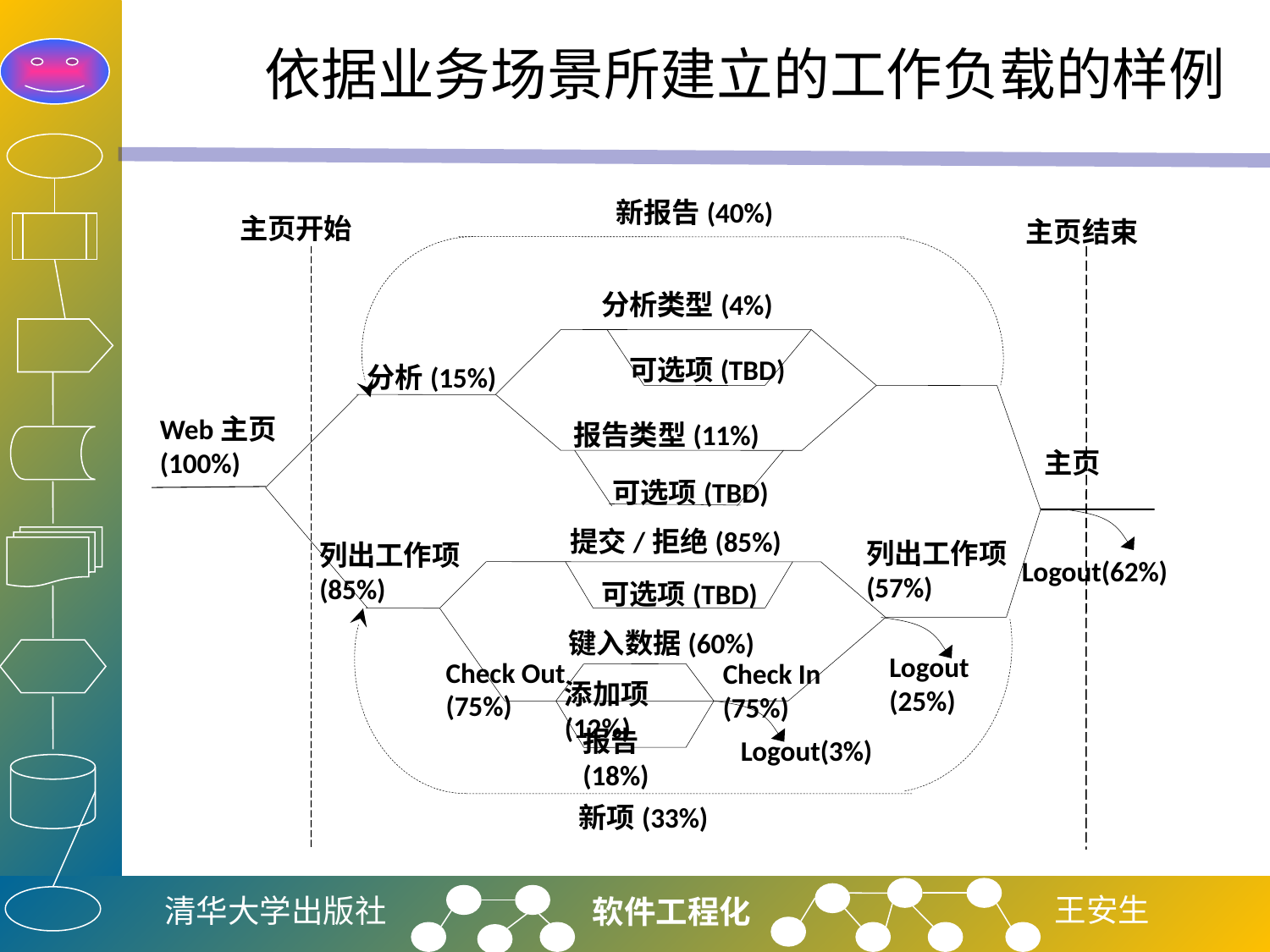

# 依据业务场景所建立的工作负载的样例

新报告(40%)
主页开始
主页结束

分析类型(4%)

可选项(TBD)
分析(15%)

Web主页
(100%)
报告类型(11%)

主页

可选项(TBD)

提交/拒绝(85%)
列出工作项
(57%)
列出工作项
(85%)

Logout(62%)

可选项(TBD)

键入数据(60%)

Logout
(25%)
Check Out
(75%)
Check In
(75%)

添加项(12%)

报告(18%)
Logout(3%)

新项(33%)